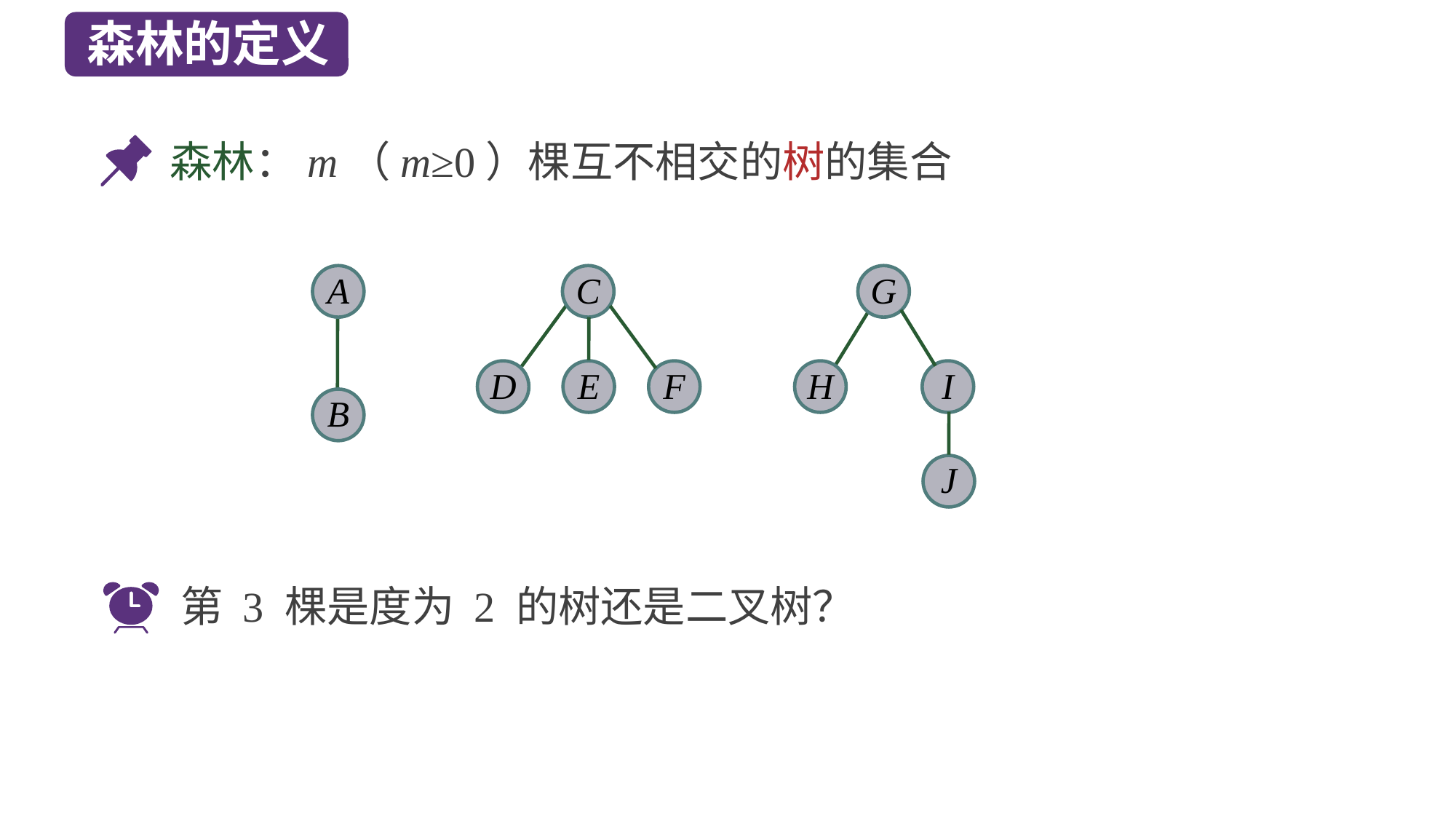

森林的定义

森林：m（m≥0）棵互不相交的树的集合

A

B
C

D
E
F
G

H
I

J
第 3 棵是度为 2 的树还是二叉树？